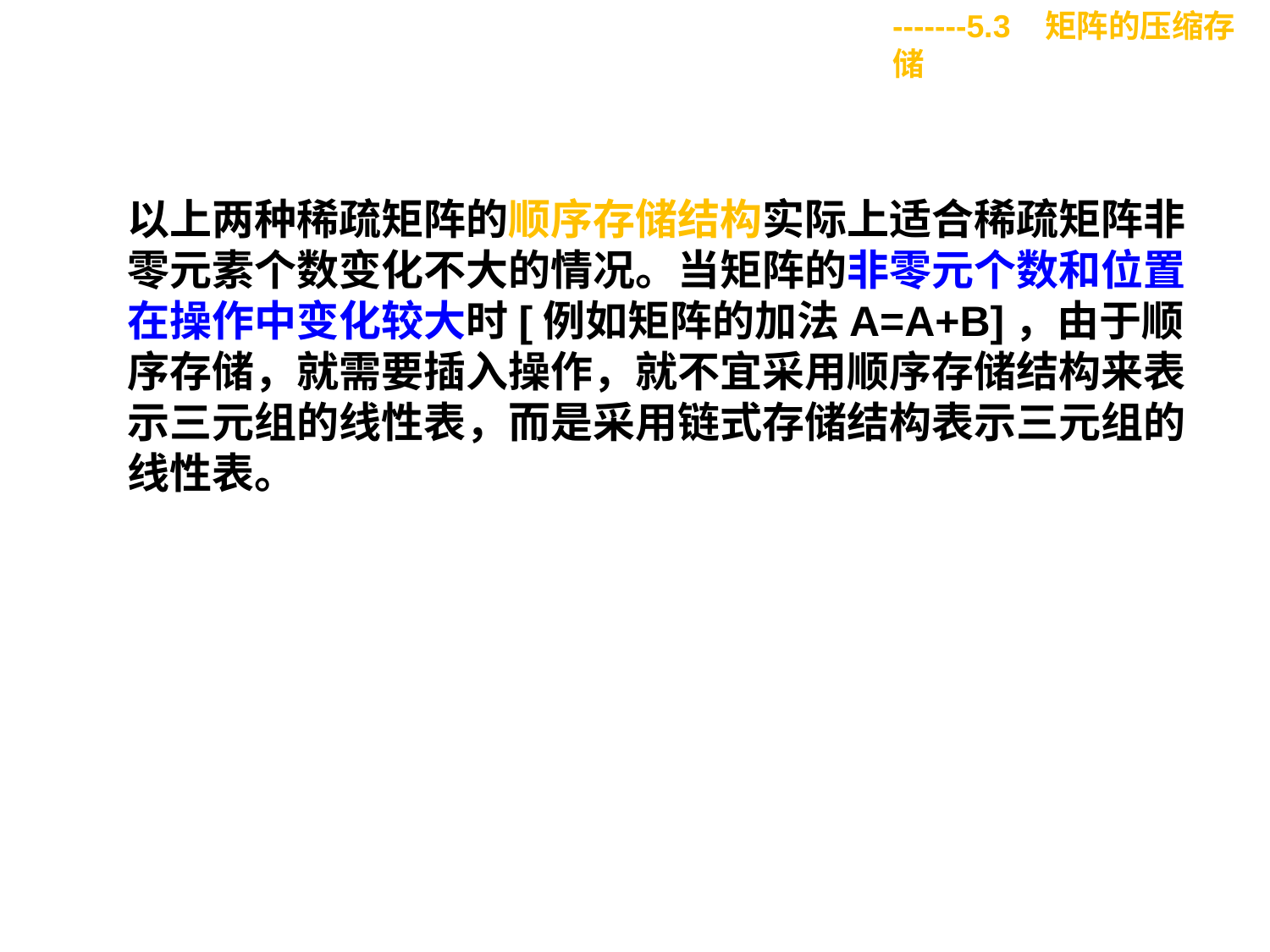

-------5.3   矩阵的压缩存储
以上两种稀疏矩阵的顺序存储结构实际上适合稀疏矩阵非零元素个数变化不大的情况。当矩阵的非零元个数和位置在操作中变化较大时[例如矩阵的加法A=A+B]，由于顺序存储，就需要插入操作，就不宜采用顺序存储结构来表示三元组的线性表，而是采用链式存储结构表示三元组的线性表。